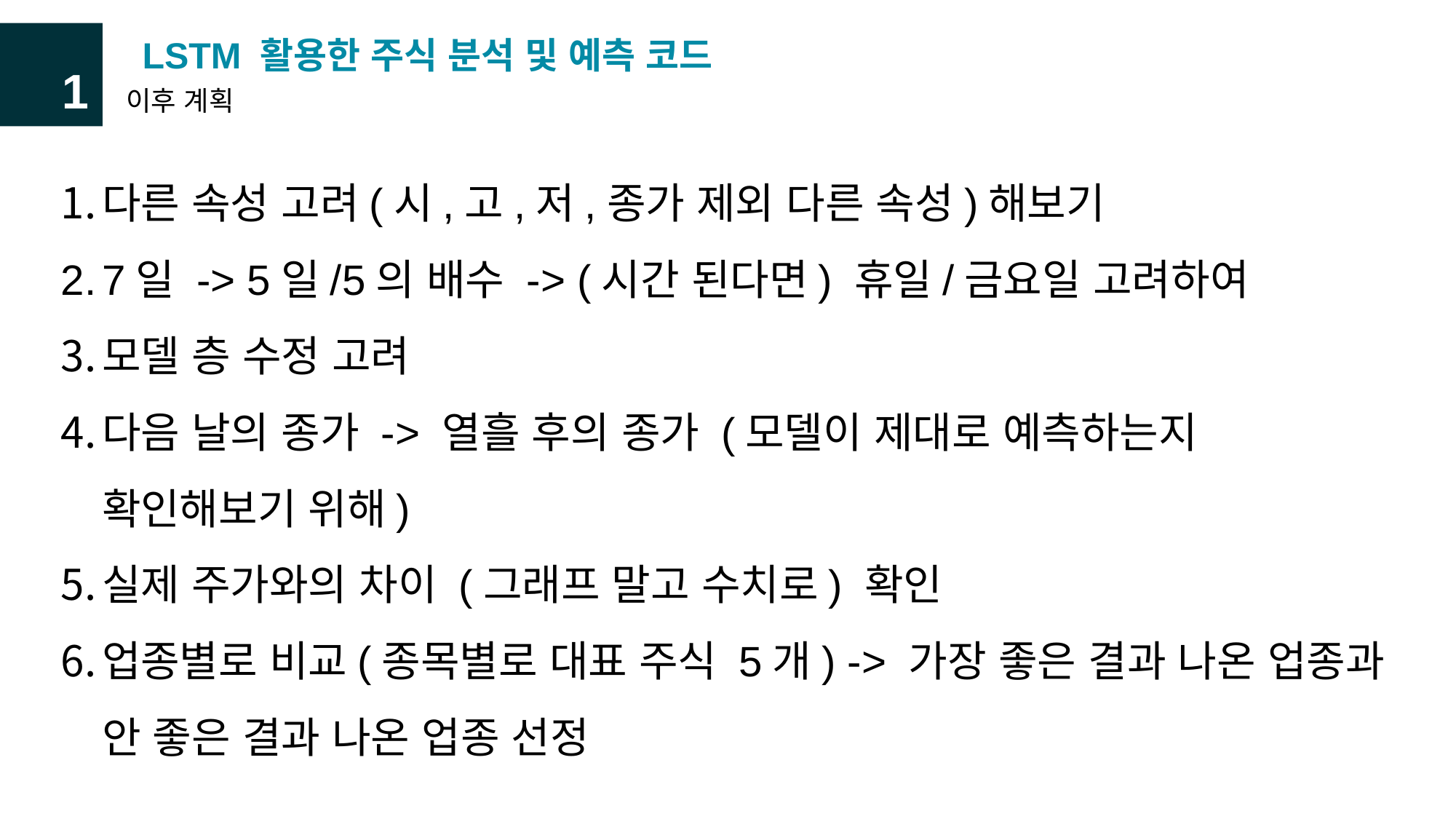

LSTM 활용한 주식 분석 및 예측 코드
이후 계획
1
다른 속성 고려(시,고,저,종가 제외 다른 속성)해보기
7일 -> 5일/5의 배수 -> (시간 된다면) 휴일/금요일 고려하여
모델 층 수정 고려
다음 날의 종가 -> 열흘 후의 종가 (모델이 제대로 예측하는지 확인해보기 위해)
실제 주가와의 차이 (그래프 말고 수치로) 확인
업종별로 비교(종목별로 대표 주식 5개) -> 가장 좋은 결과 나온 업종과 안 좋은 결과 나온 업종 선정